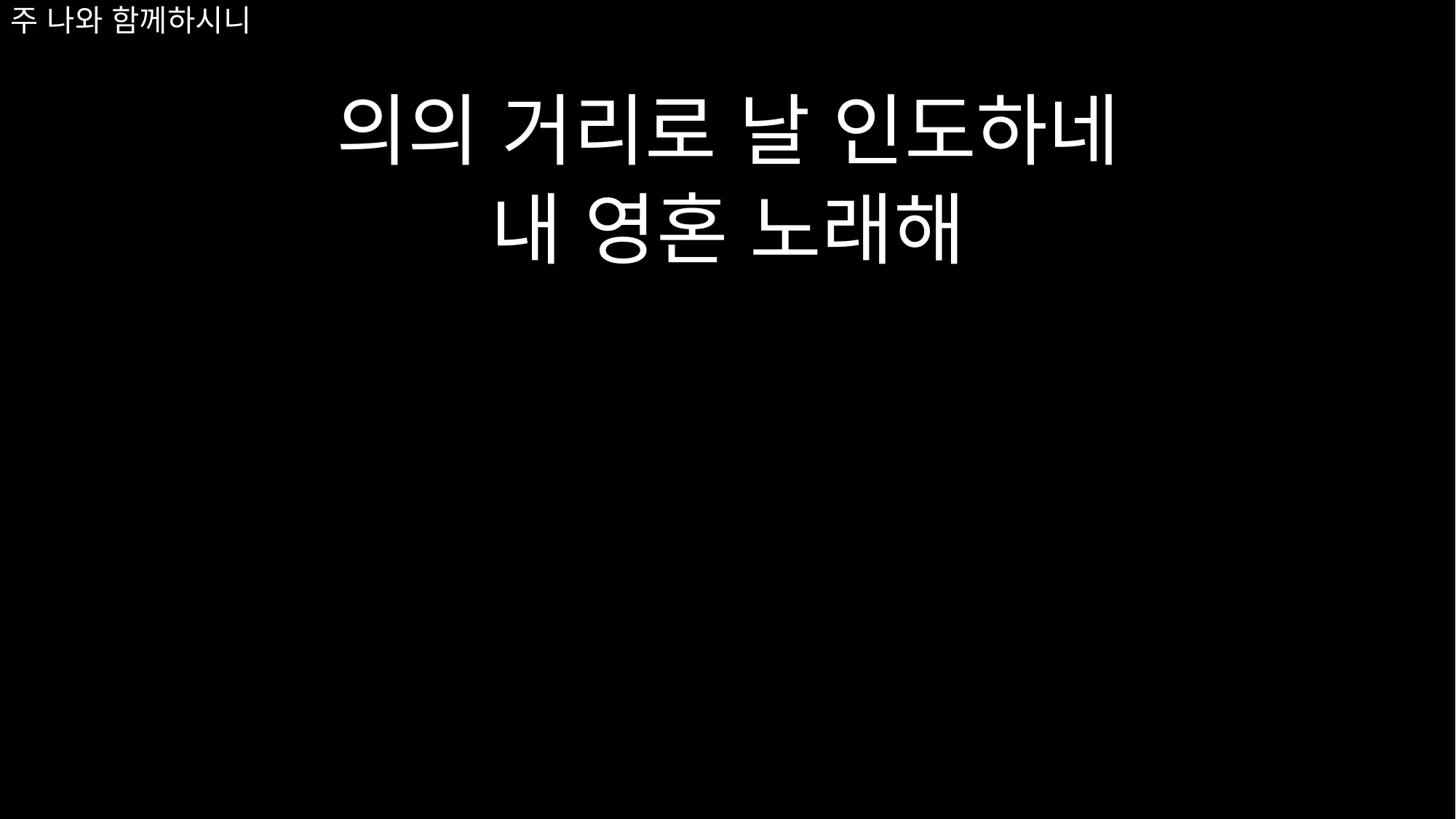

의의 거리로 날 인도하네
내 영혼 노래해

# 주 나와 함께하시니